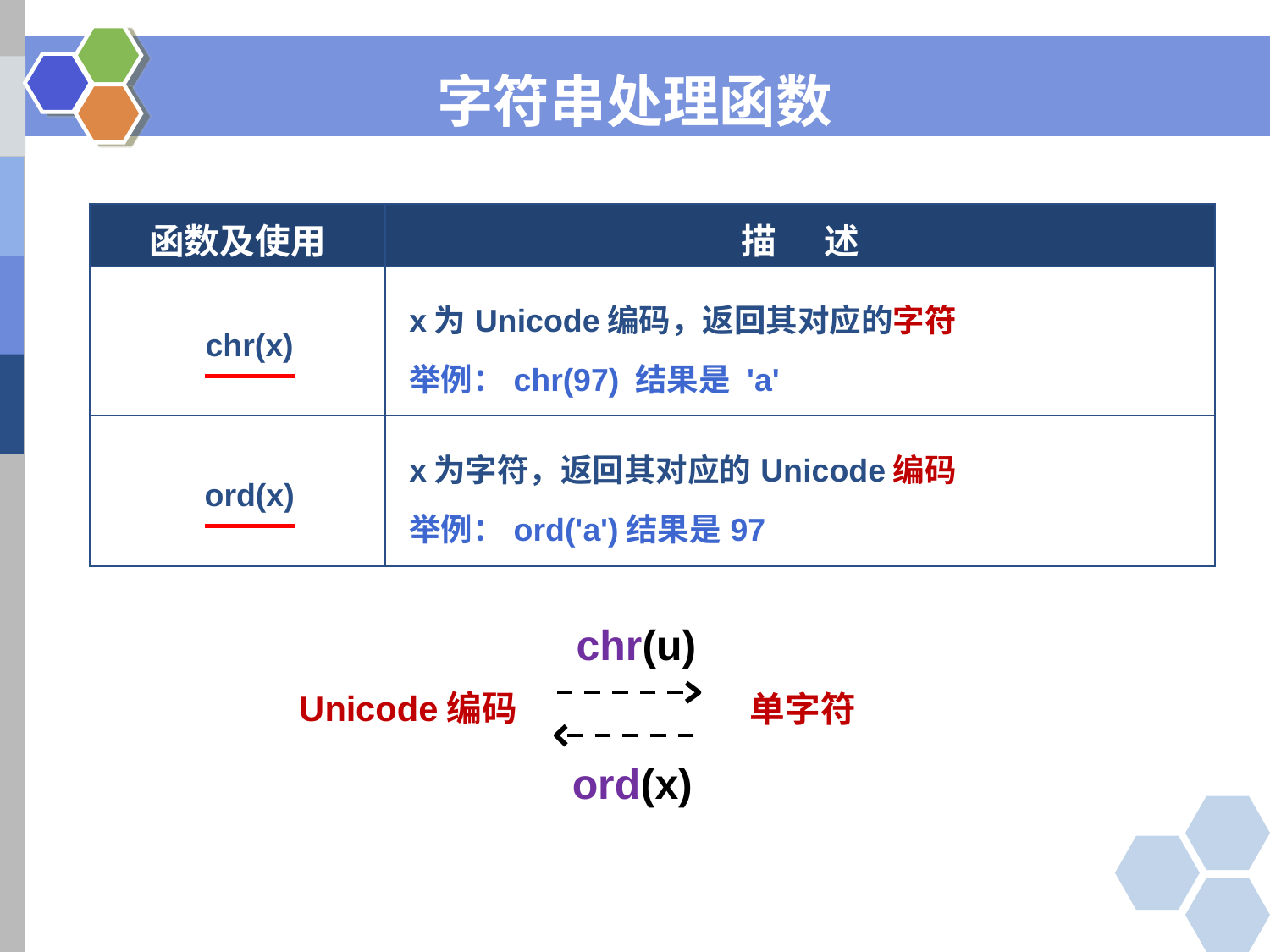

字符串处理函数
| 函数及使用 | 描 述 |
| --- | --- |
| chr(x) | x为Unicode编码，返回其对应的字符 举例：chr(97) 结果是 'a' |
| ord(x) | x为字符，返回其对应的Unicode编码 举例：ord('a')结果是97 |
chr(u)

Unicode编码
单字符

ord(x)